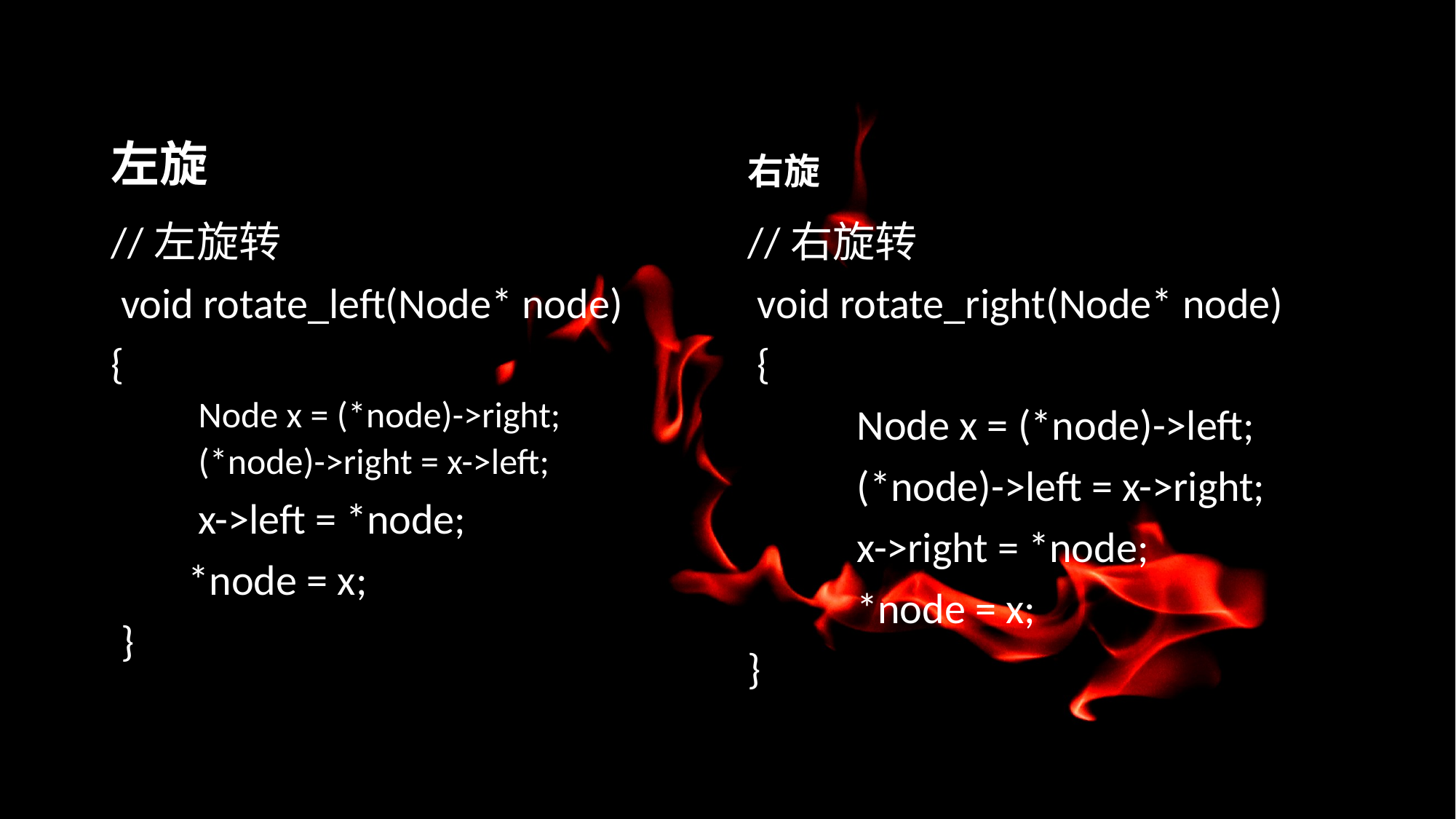

左旋
右旋
//左旋转
 void rotate_left(Node* node)
{
    Node x = (*node)->right;
    (*node)->right = x->left;
         x->left = *node;
        *node = x;
 }
//右旋转
 void rotate_right(Node* node)
 {
 	Node x = (*node)->left;
	(*node)->left = x->right;
 	x->right = *node;
	*node = x;
}